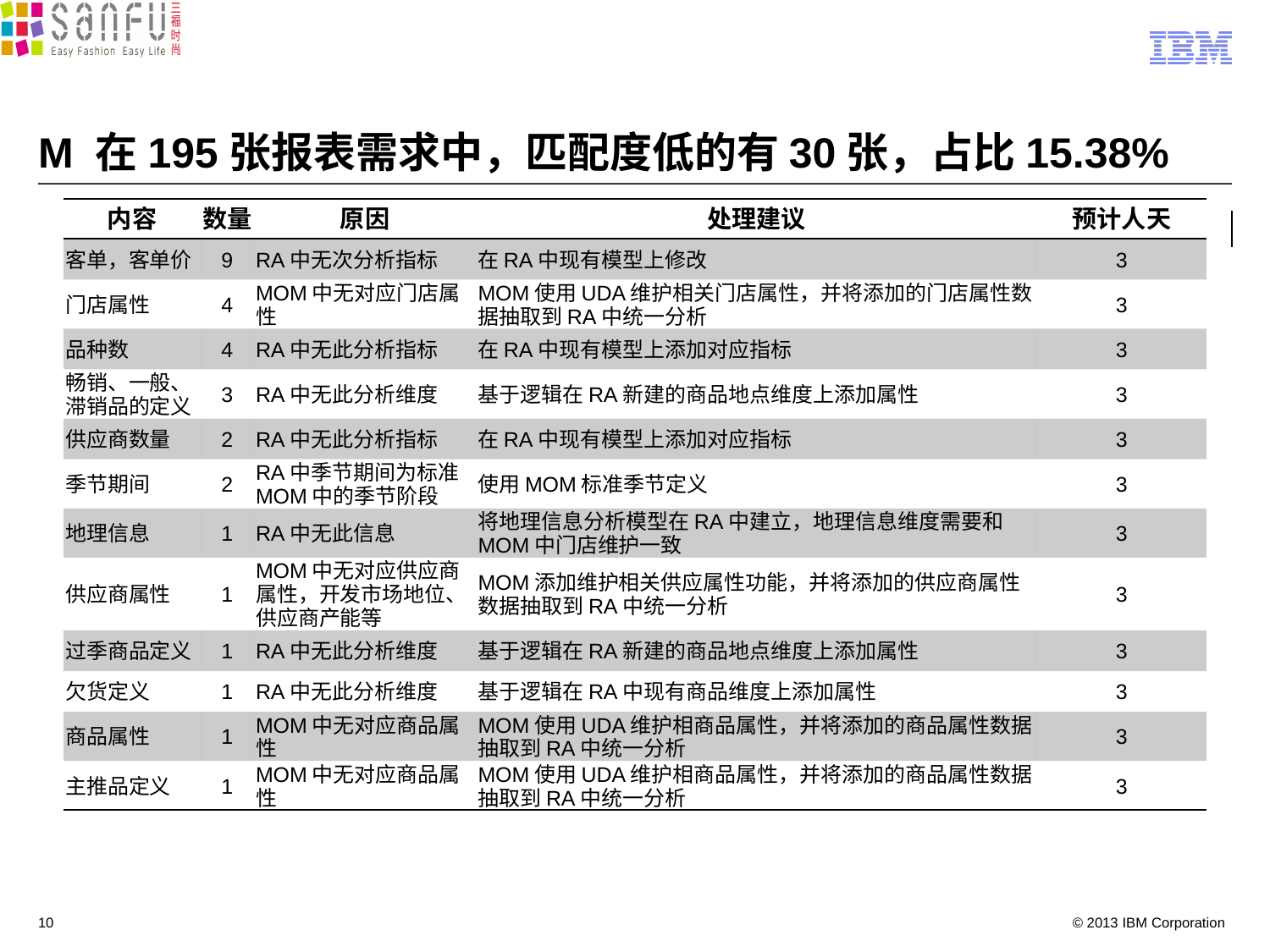

# M 在195张报表需求中，匹配度低的有30张，占比15.38%
| 内容 | 数量 | 原因 | 处理建议 | 预计人天 |
| --- | --- | --- | --- | --- |
| 客单，客单价 | 9 | RA中无次分析指标 | 在RA中现有模型上修改 | 3 |
| 门店属性 | 4 | MOM中无对应门店属性 | MOM使用UDA维护相关门店属性，并将添加的门店属性数据抽取到RA中统一分析 | 3 |
| 品种数 | 4 | RA中无此分析指标 | 在RA中现有模型上添加对应指标 | 3 |
| 畅销、一般、滞销品的定义 | 3 | RA中无此分析维度 | 基于逻辑在RA新建的商品地点维度上添加属性 | 3 |
| 供应商数量 | 2 | RA中无此分析指标 | 在RA中现有模型上添加对应指标 | 3 |
| 季节期间 | 2 | RA中季节期间为标准MOM中的季节阶段 | 使用MOM标准季节定义 | 3 |
| 地理信息 | 1 | RA中无此信息 | 将地理信息分析模型在RA中建立，地理信息维度需要和MOM中门店维护一致 | 3 |
| 供应商属性 | 1 | MOM中无对应供应商属性，开发市场地位、供应商产能等 | MOM添加维护相关供应属性功能，并将添加的供应商属性数据抽取到RA中统一分析 | 3 |
| 过季商品定义 | 1 | RA中无此分析维度 | 基于逻辑在RA新建的商品地点维度上添加属性 | 3 |
| 欠货定义 | 1 | RA中无此分析维度 | 基于逻辑在RA中现有商品维度上添加属性 | 3 |
| 商品属性 | 1 | MOM中无对应商品属性 | MOM使用UDA维护相商品属性，并将添加的商品属性数据抽取到RA中统一分析 | 3 |
| 主推品定义 | 1 | MOM中无对应商品属性 | MOM使用UDA维护相商品属性，并将添加的商品属性数据抽取到RA中统一分析 | 3 |
10